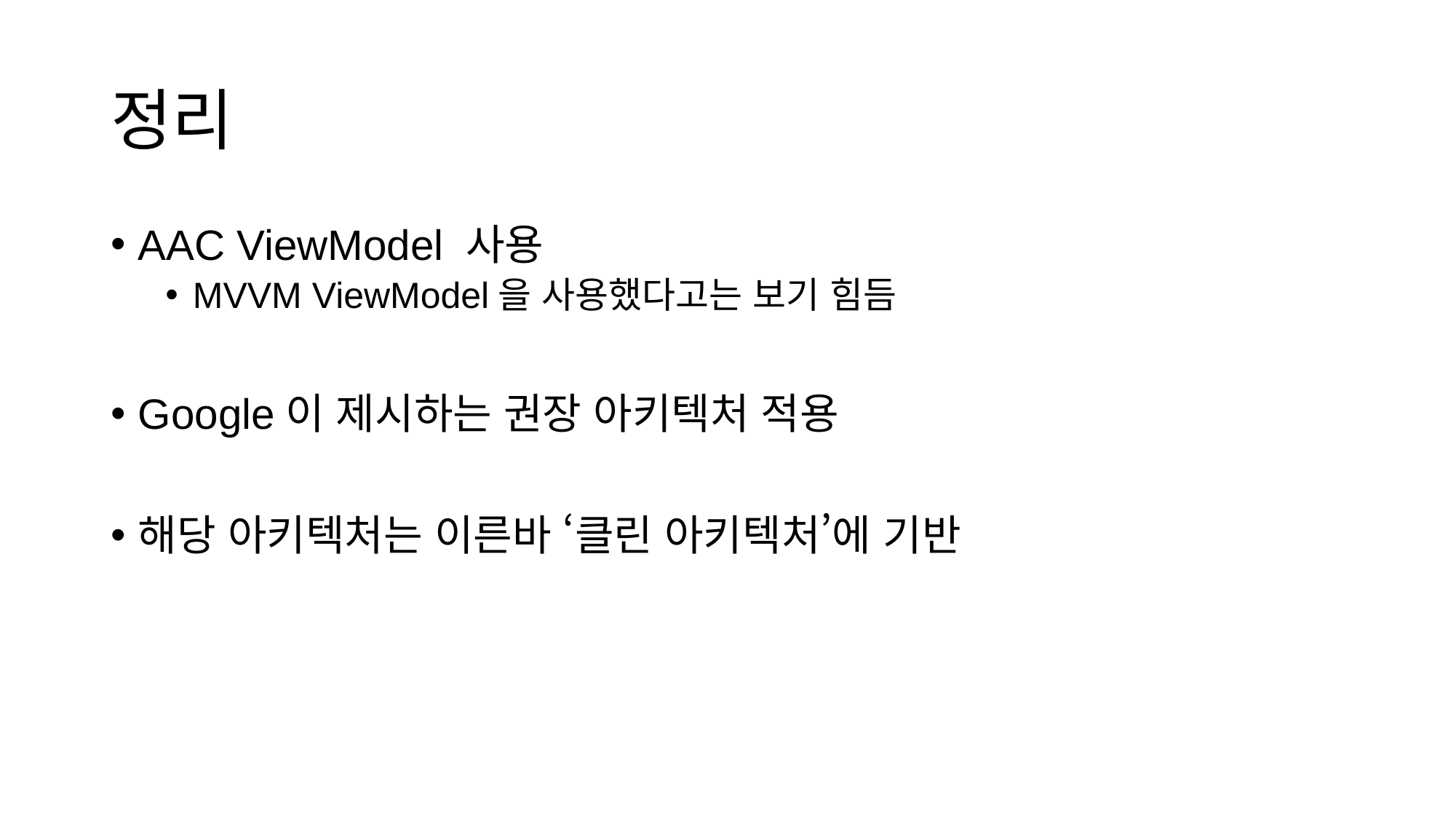

# 정리
AAC ViewModel 사용
MVVM ViewModel을 사용했다고는 보기 힘듬

Google이 제시하는 권장 아키텍처 적용

해당 아키텍처는 이른바 ‘클린 아키텍처’에 기반